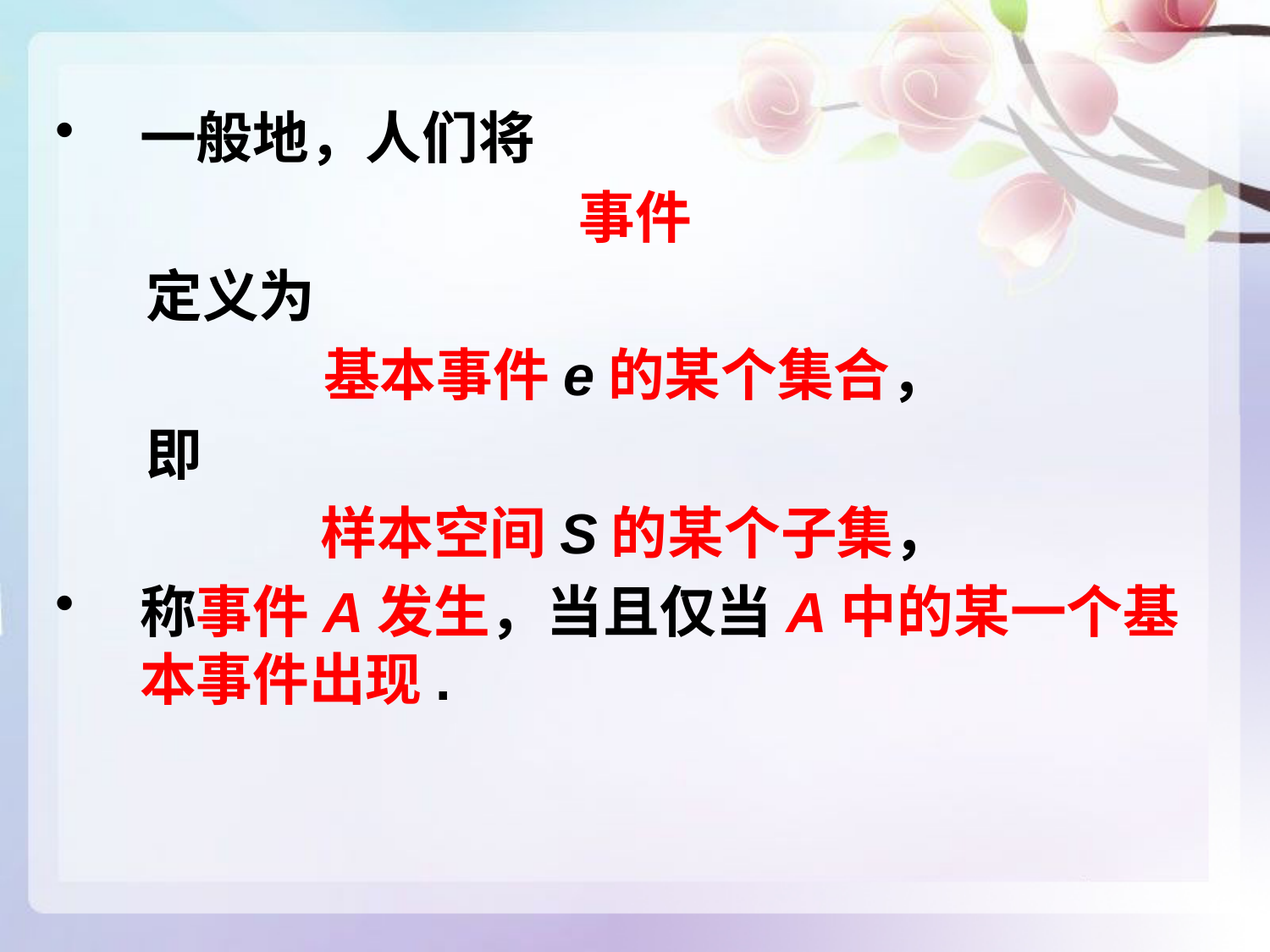

一般地，人们将
事件
      定义为
基本事件e的某个集合，
      即
样本空间S的某个子集，
称事件A发生，当且仅当A中的某一个基本事件出现.